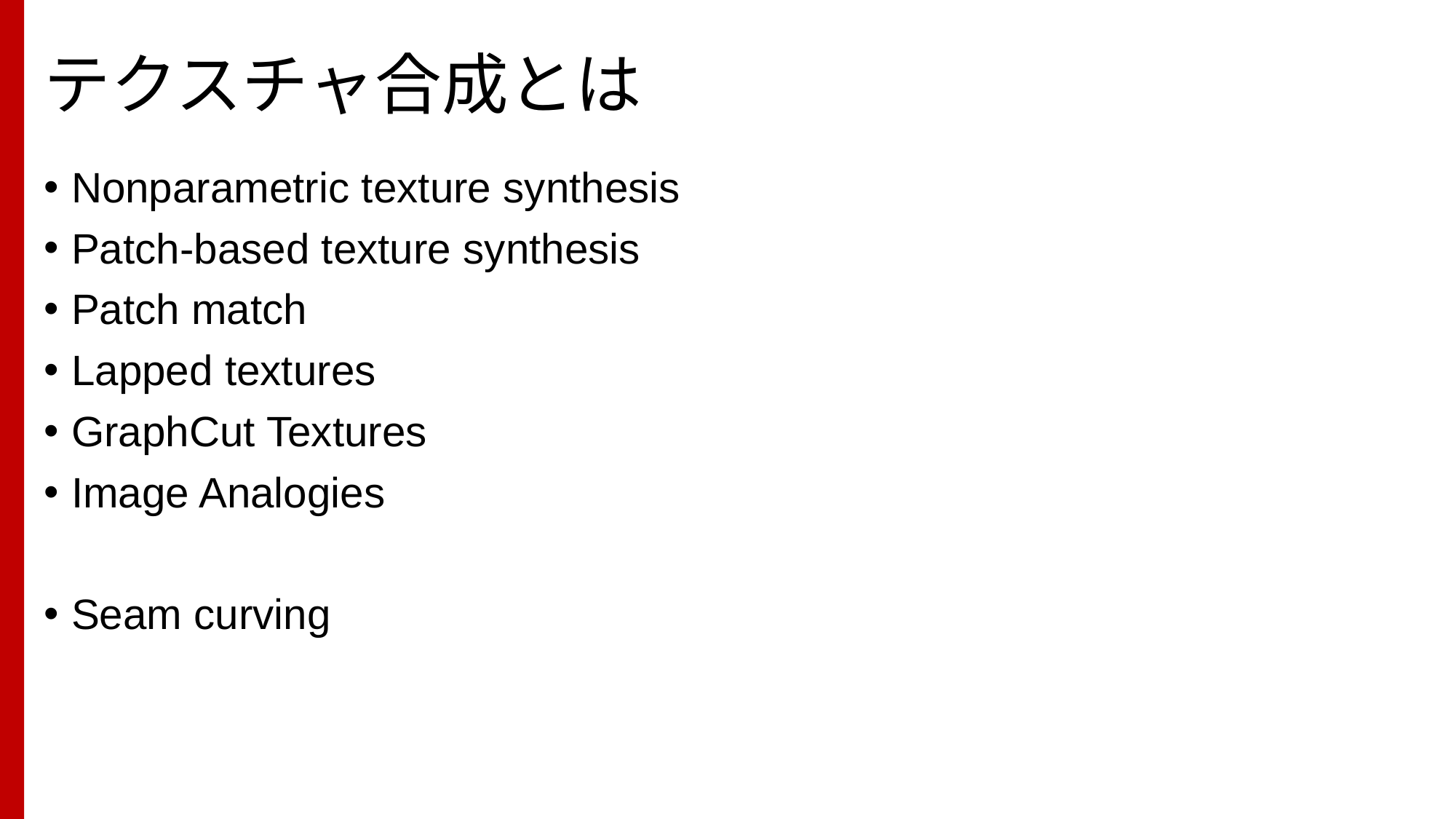

# テクスチャ合成とは
Nonparametric texture synthesis
Patch-based texture synthesis
Patch match
Lapped textures
GraphCut Textures
Image Analogies

Seam curving